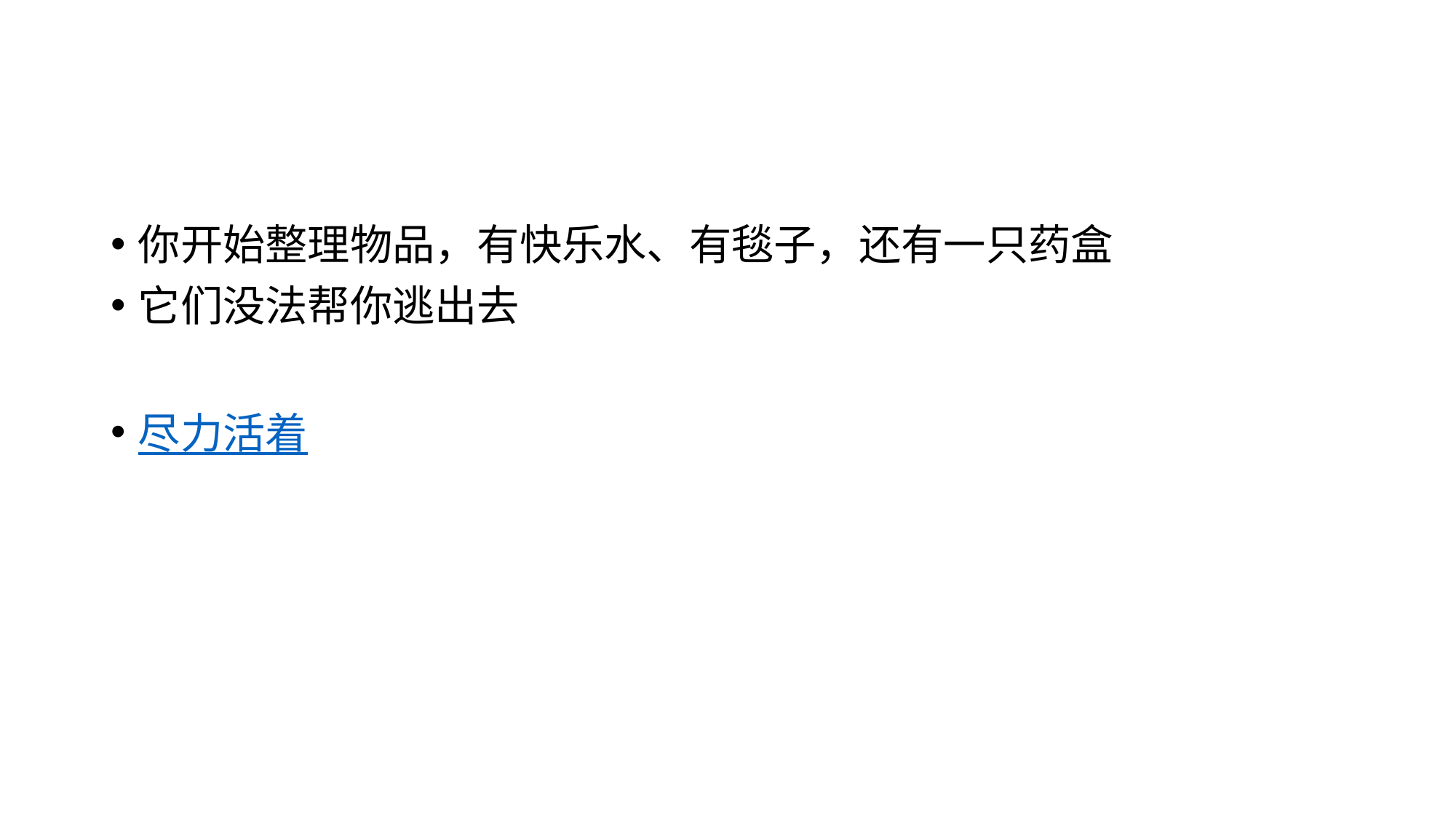

你开始整理物品，有快乐水、有毯子，还有一只药盒
它们没法帮你逃出去

尽力活着